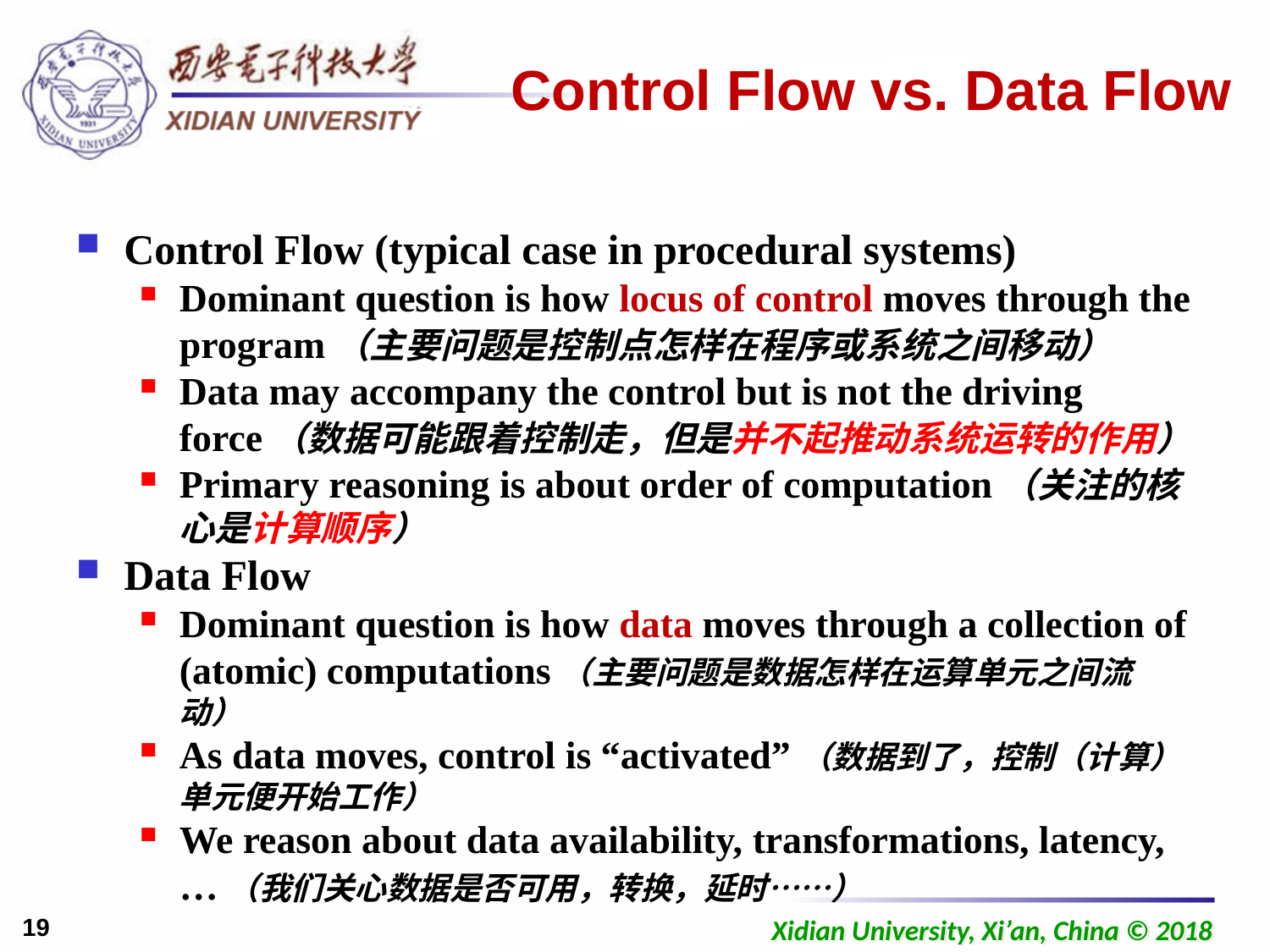

# Control Flow vs. Data Flow
Control Flow (typical case in procedural systems)
Dominant question is how locus of control moves through the program（主要问题是控制点怎样在程序或系统之间移动）
Data may accompany the control but is not the driving force（数据可能跟着控制走，但是并不起推动系统运转的作用）
Primary reasoning is about order of computation（关注的核心是计算顺序）
Data Flow
Dominant question is how data moves through a collection of (atomic) computations（主要问题是数据怎样在运算单元之间流动）
As data moves, control is “activated”（数据到了，控制（计算）单元便开始工作）
We reason about data availability, transformations, latency, …（我们关心数据是否可用，转换，延时……）